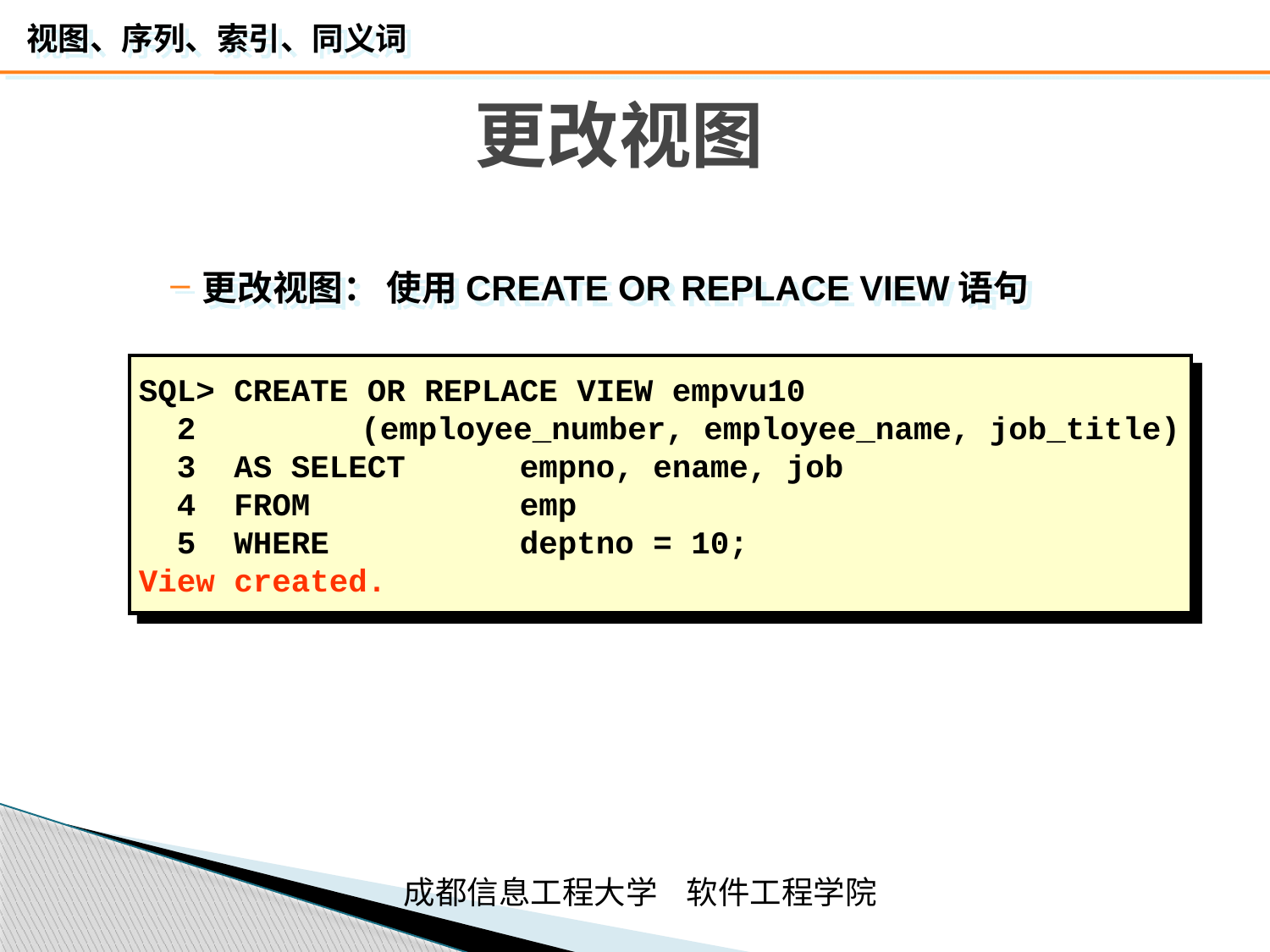

# 更改视图
更改视图： 使用CREATE OR REPLACE VIEW语句
SQL> CREATE OR REPLACE VIEW empvu10
  2    	(employee_number, employee_name, job_title)
  3  AS SELECT 	empno, ename, job
  4  FROM				emp
  5  WHERE				deptno = 10;
View created.